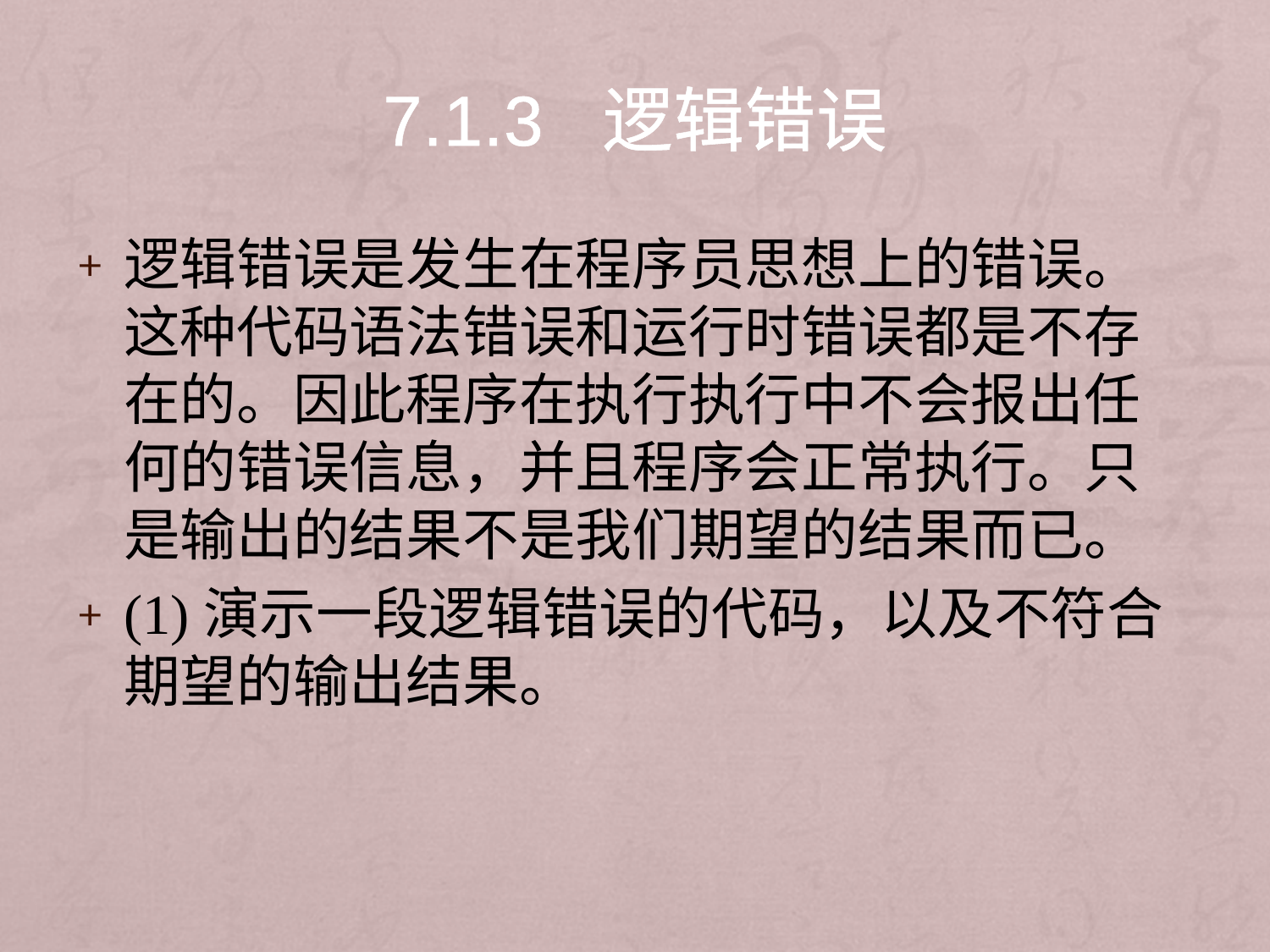

# 7.1.3  逻辑错误
逻辑错误是发生在程序员思想上的错误。这种代码语法错误和运行时错误都是不存在的。因此程序在执行执行中不会报出任何的错误信息，并且程序会正常执行。只是输出的结果不是我们期望的结果而已。
(1)演示一段逻辑错误的代码，以及不符合期望的输出结果。